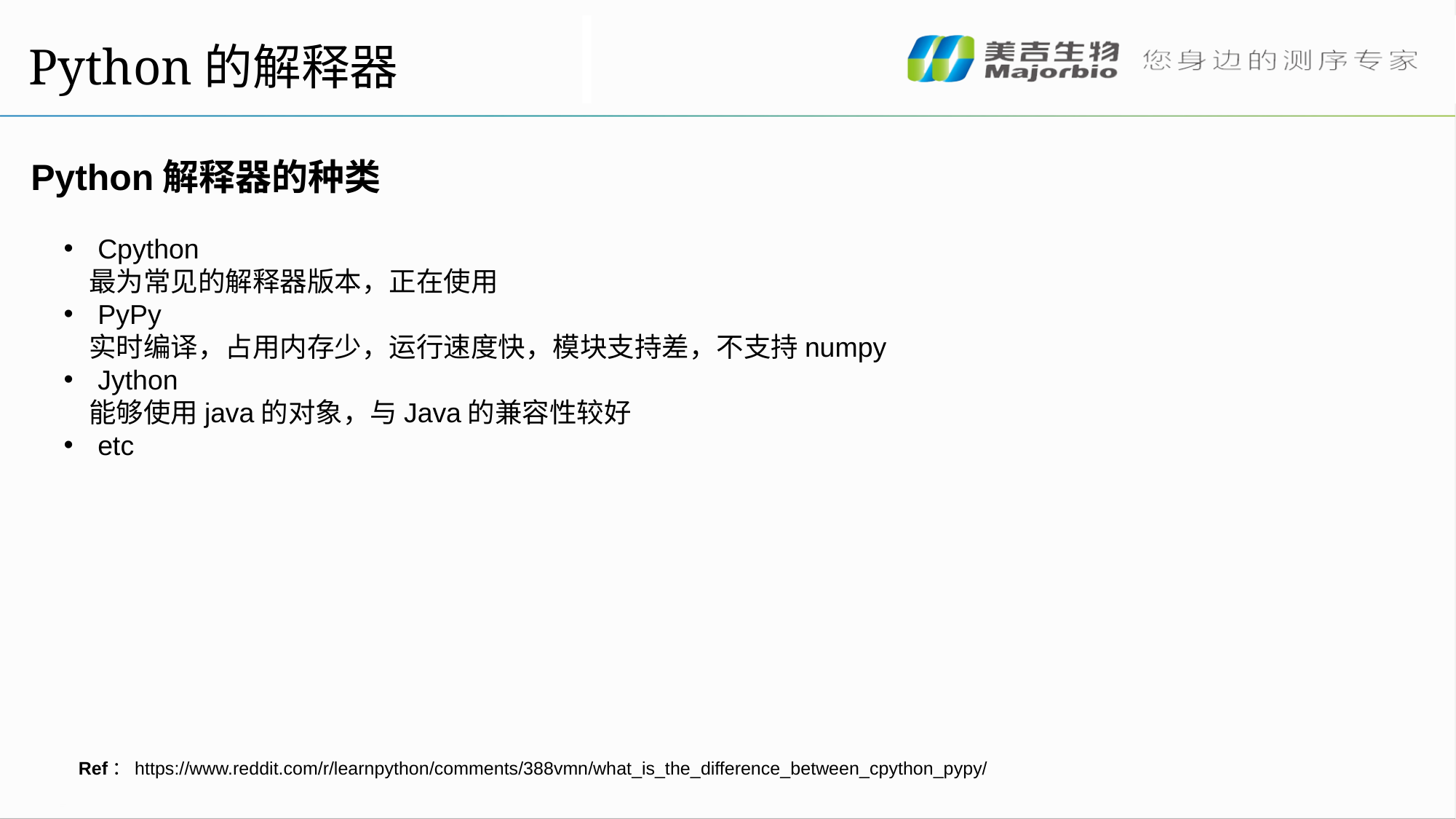

Python的解释器
Python解释器的种类
Cpython
   最为常见的解释器版本，正在使用
PyPy
   实时编译，占用内存少，运行速度快，模块支持差，不支持numpy
Jython
   能够使用java的对象，与Java的兼容性较好
etc
Ref：https://www.reddit.com/r/learnpython/comments/388vmn/what_is_the_difference_between_cpython_pypy/